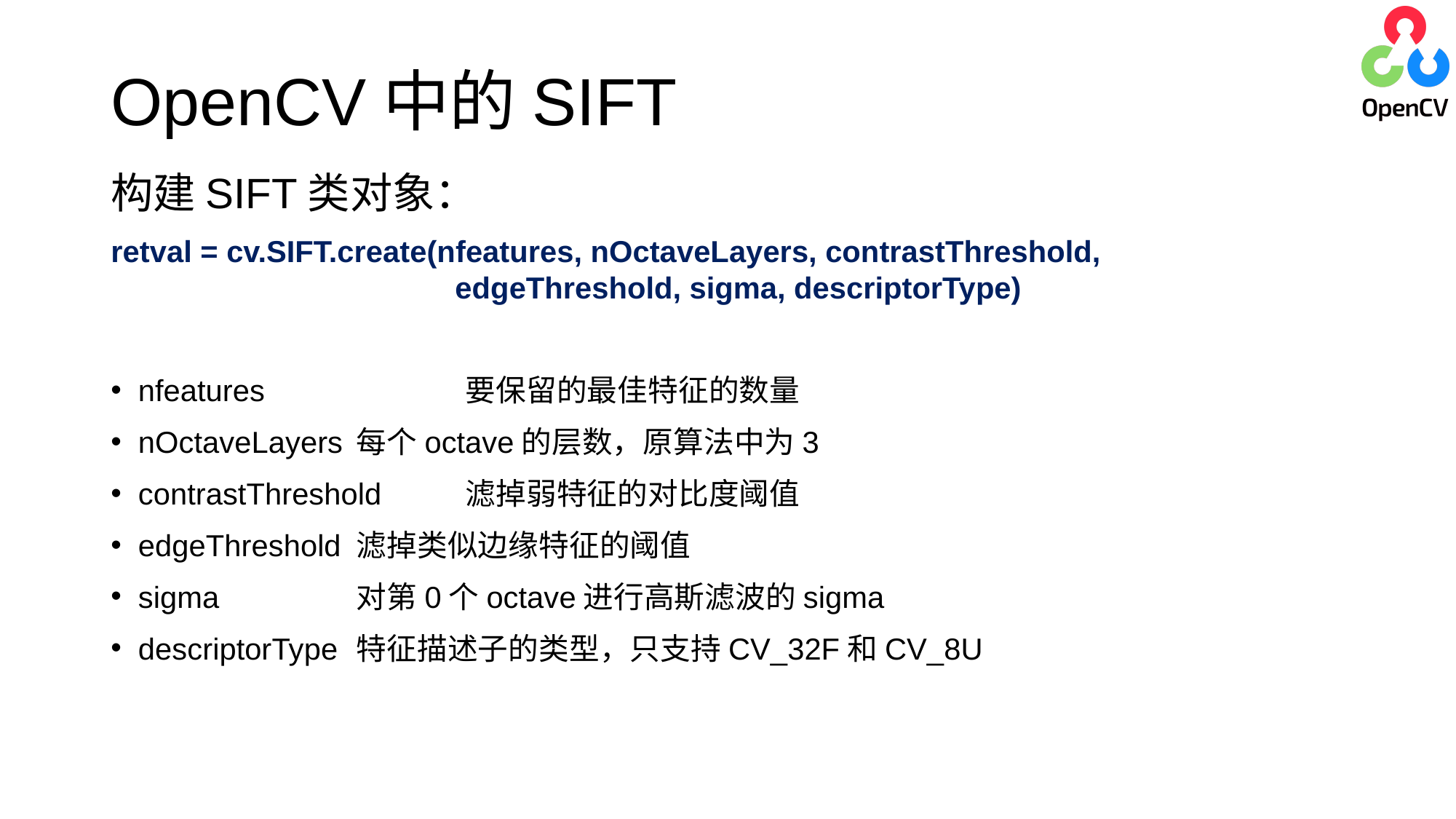

# OpenCV中的SIFT
构建SIFT类对象：
retval = cv.SIFT.create(nfeatures, nOctaveLayers, contrastThreshold, 					  edgeThreshold, sigma, descriptorType)

nfeatures		要保留的最佳特征的数量
nOctaveLayers	每个octave的层数，原算法中为3
contrastThreshold	滤掉弱特征的对比度阈值
edgeThreshold	滤掉类似边缘特征的阈值
sigma		对第0个octave进行高斯滤波的sigma
descriptorType	特征描述子的类型，只支持CV_32F和CV_8U